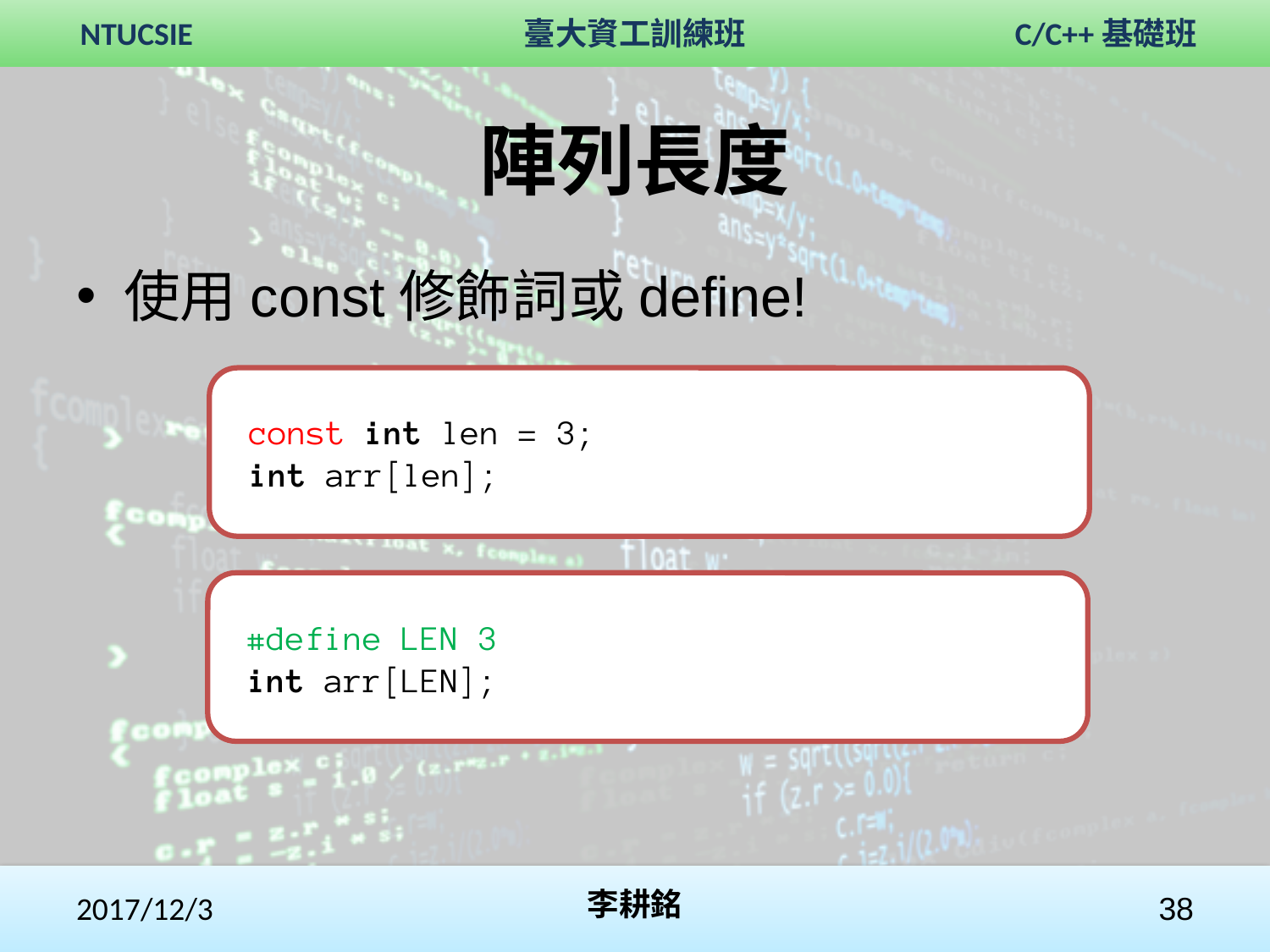

# 陣列長度
使用const修飾詞或define!
 const int len = 3;
 int arr[len];
 #define LEN 3
 int arr[LEN];
2017/12/3
李耕銘
38